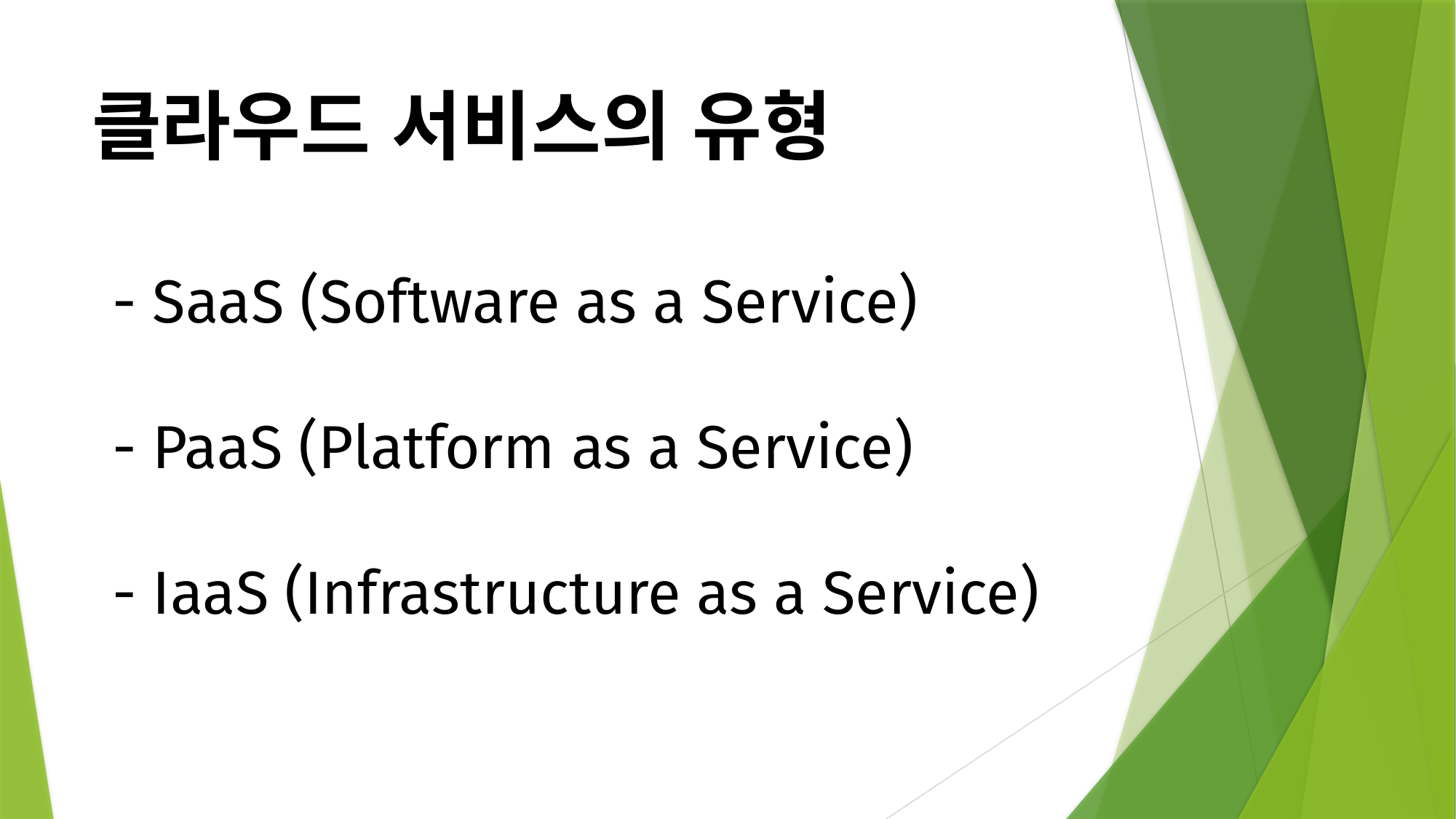

# 클라우드 서비스의 유형
- SaaS (Software as a Service)

- PaaS (Platform as a Service)

- IaaS (Infrastructure as a Service)